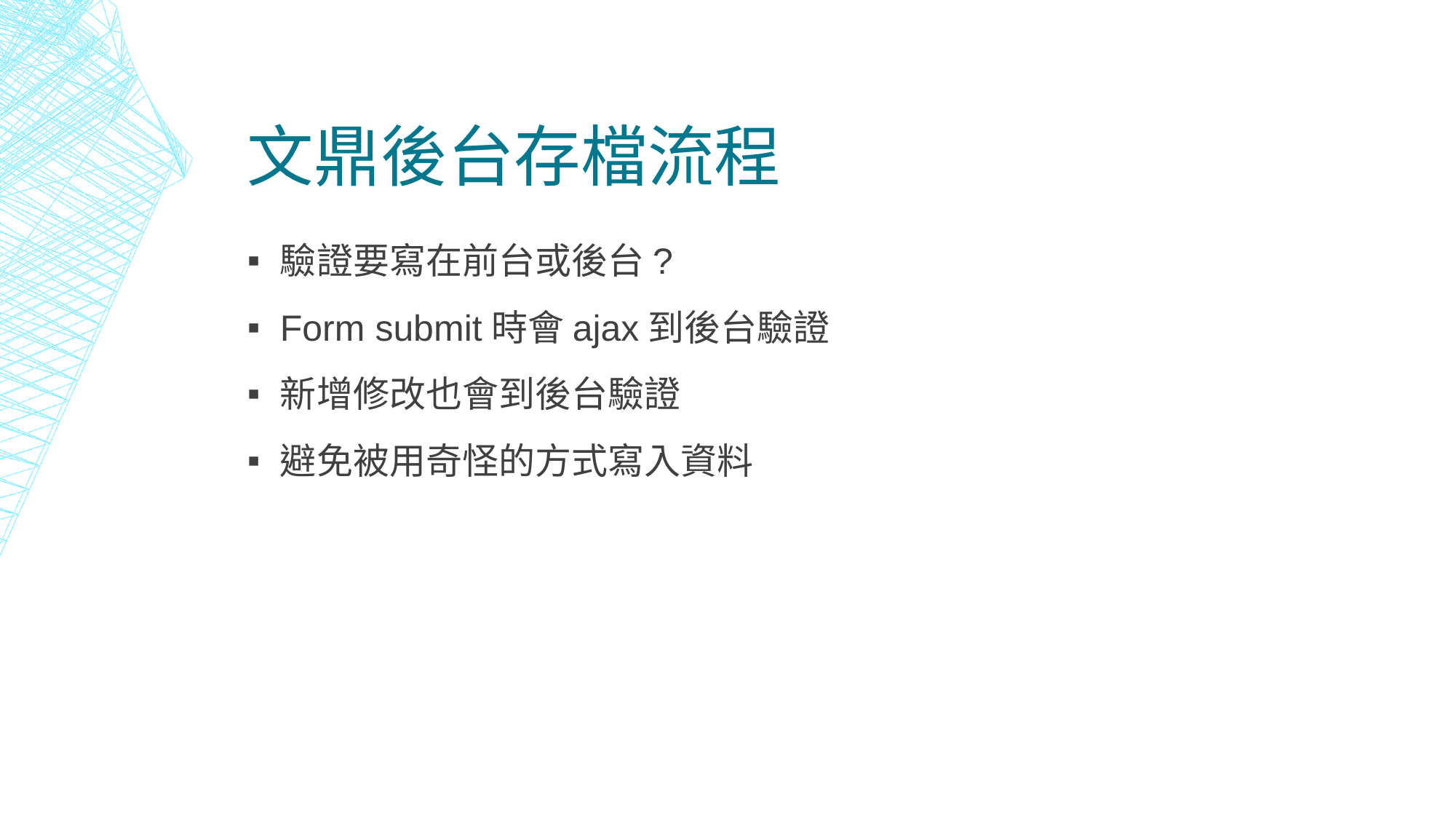

# 文鼎後台存檔流程
驗證要寫在前台或後台?
Form submit時會ajax到後台驗證
新增修改也會到後台驗證
避免被用奇怪的方式寫入資料